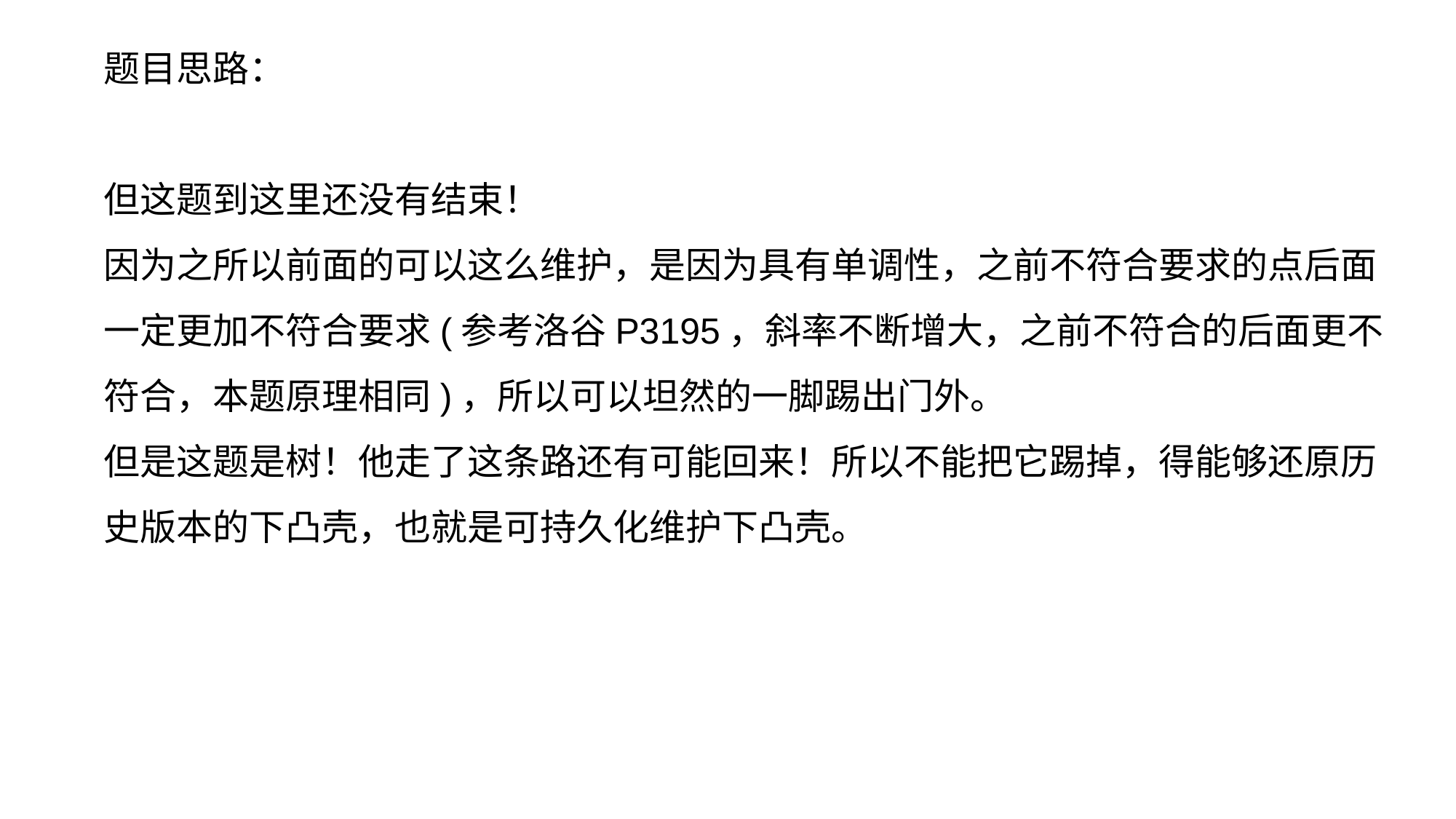

题目思路：

但这题到这里还没有结束！
因为之所以前面的可以这么维护，是因为具有单调性，之前不符合要求的点后面一定更加不符合要求(参考洛谷P3195，斜率不断增大，之前不符合的后面更不符合，本题原理相同)，所以可以坦然的一脚踢出门外。
但是这题是树！他走了这条路还有可能回来！所以不能把它踢掉，得能够还原历史版本的下凸壳，也就是可持久化维护下凸壳。